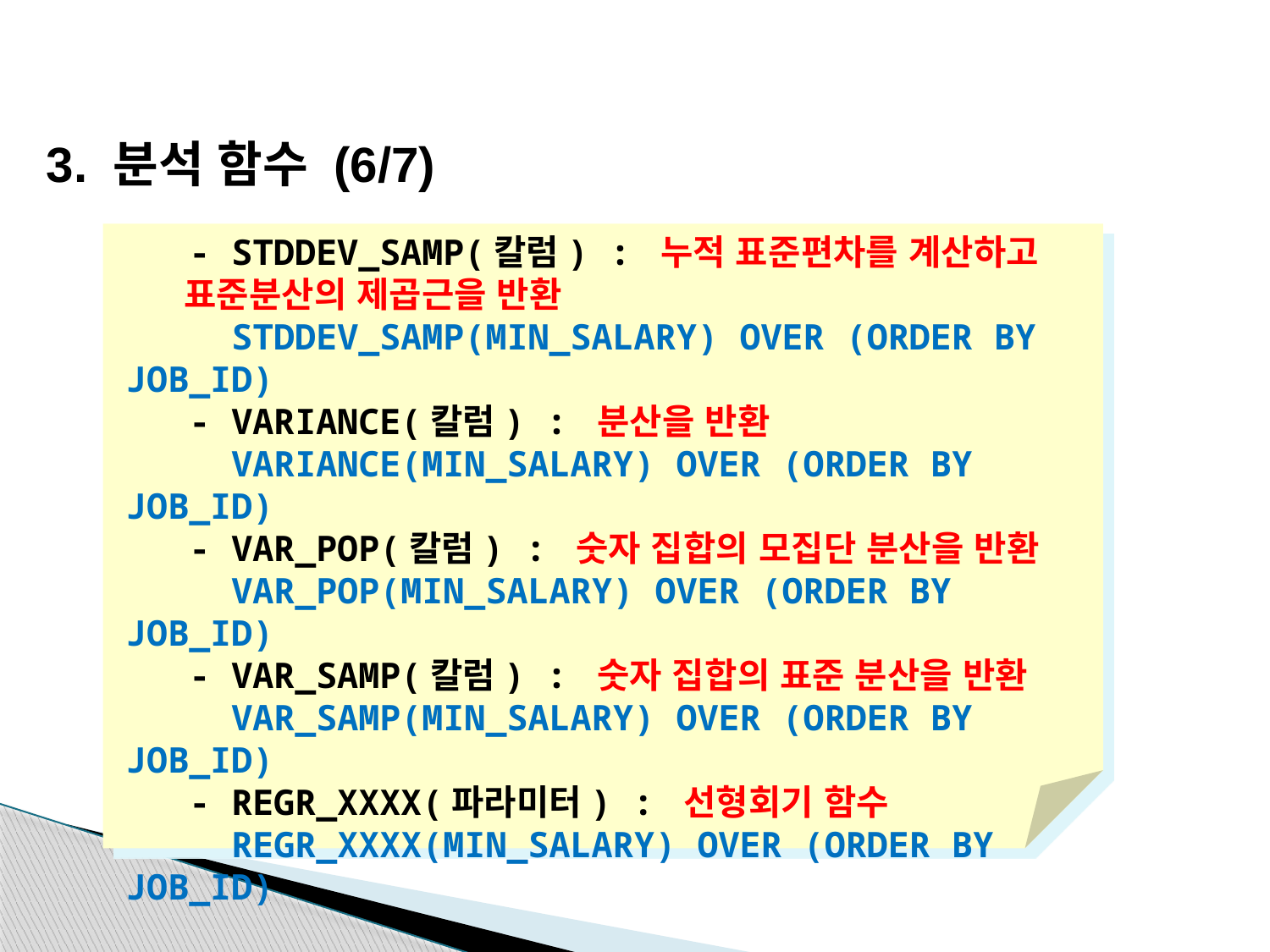

3. 분석 함수 (6/7)
   - STDDEV_SAMP(칼럼) : 누적 표준편차를 계산하고
     표준분산의 제곱근을 반환
     STDDEV_SAMP(MIN_SALARY) OVER (ORDER BY JOB_ID)
   - VARIANCE(칼럼) : 분산을 반환
     VARIANCE(MIN_SALARY) OVER (ORDER BY JOB_ID)
   - VAR_POP(칼럼) : 숫자 집합의 모집단 분산을 반환
     VAR_POP(MIN_SALARY) OVER (ORDER BY JOB_ID)
   - VAR_SAMP(칼럼) : 숫자 집합의 표준 분산을 반환
     VAR_SAMP(MIN_SALARY) OVER (ORDER BY JOB_ID)
   - REGR_XXXX(파라미터) : 선형회기 함수
     REGR_XXXX(MIN_SALARY) OVER (ORDER BY JOB_ID)